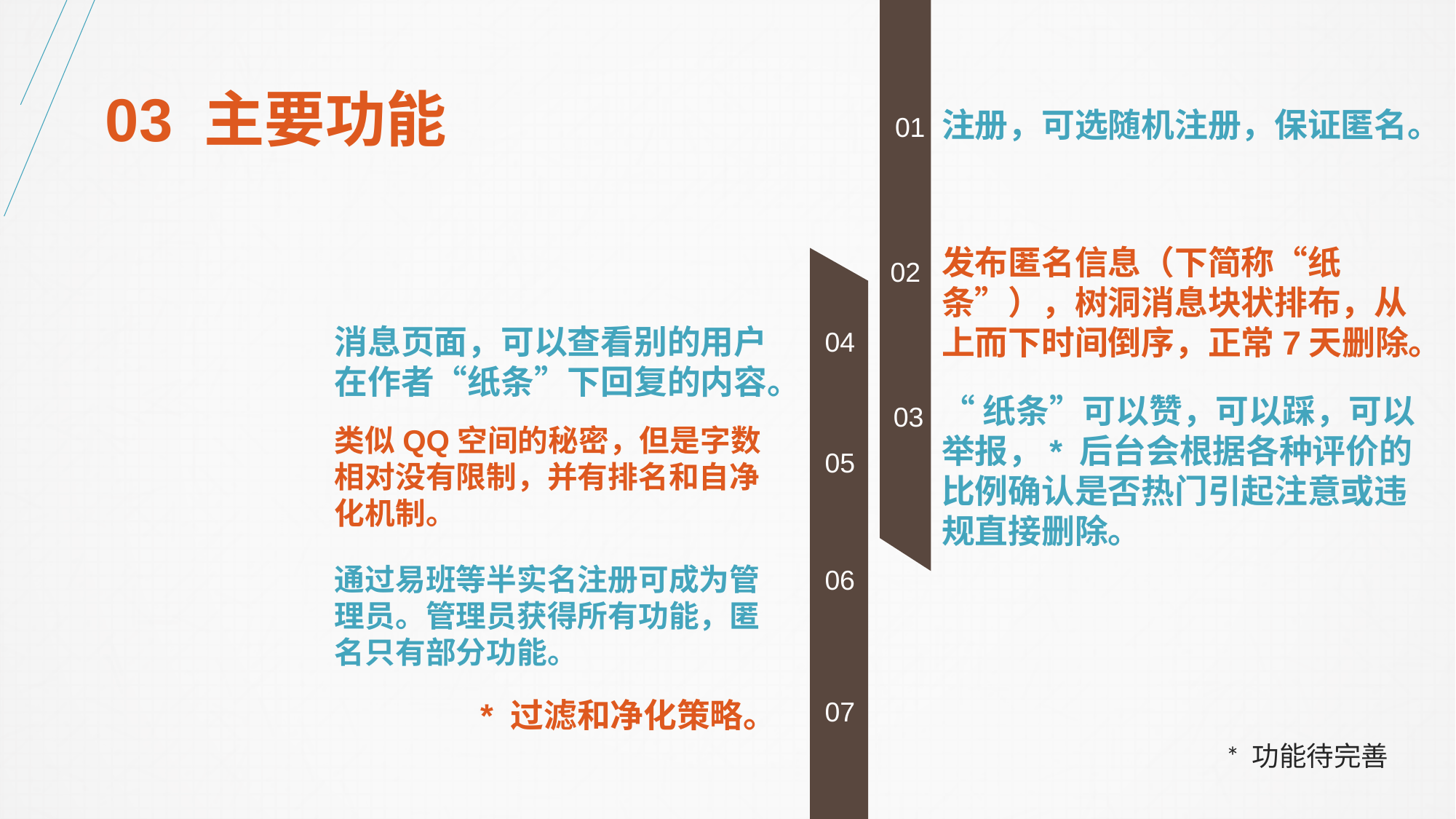

03 主要功能
注册，可选随机注册，保证匿名。
01
发布匿名信息（下简称“纸条”），树洞消息块状排布，从上而下时间倒序，正常7天删除。

02
消息页面，可以查看别的用户在作者“纸条”下回复的内容。
04
“纸条”可以赞，可以踩，可以举报，* 后台会根据各种评价的比例确认是否热门引起注意或违规直接删除。
03
类似QQ空间的秘密，但是字数相对没有限制，并有排名和自净化机制。
05
通过易班等半实名注册可成为管理员。管理员获得所有功能，匿名只有部分功能。
06
                * 过滤和净化策略。
07
* 功能待完善